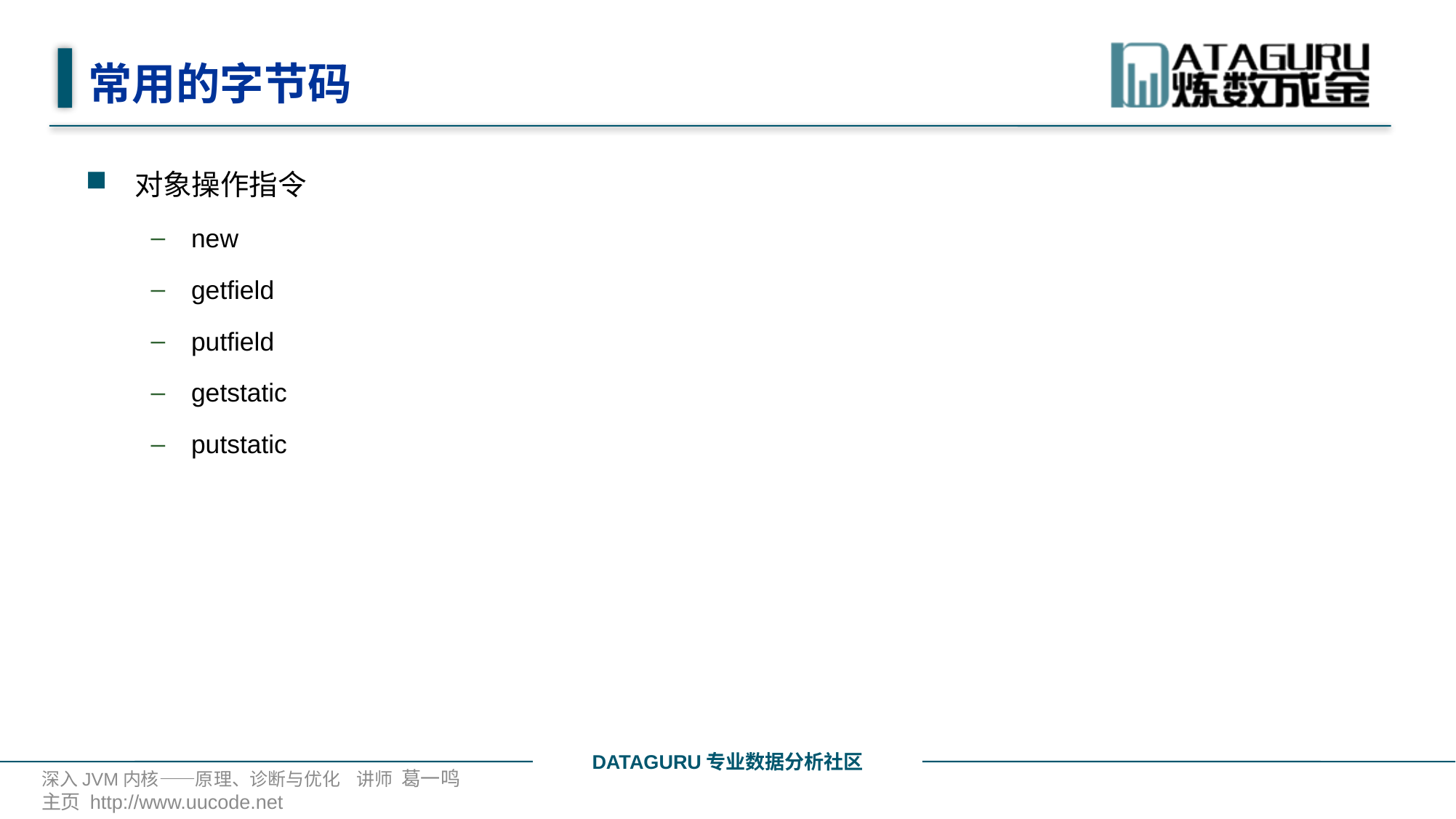

# 常用的字节码
对象操作指令
new
getfield
putfield
getstatic
putstatic